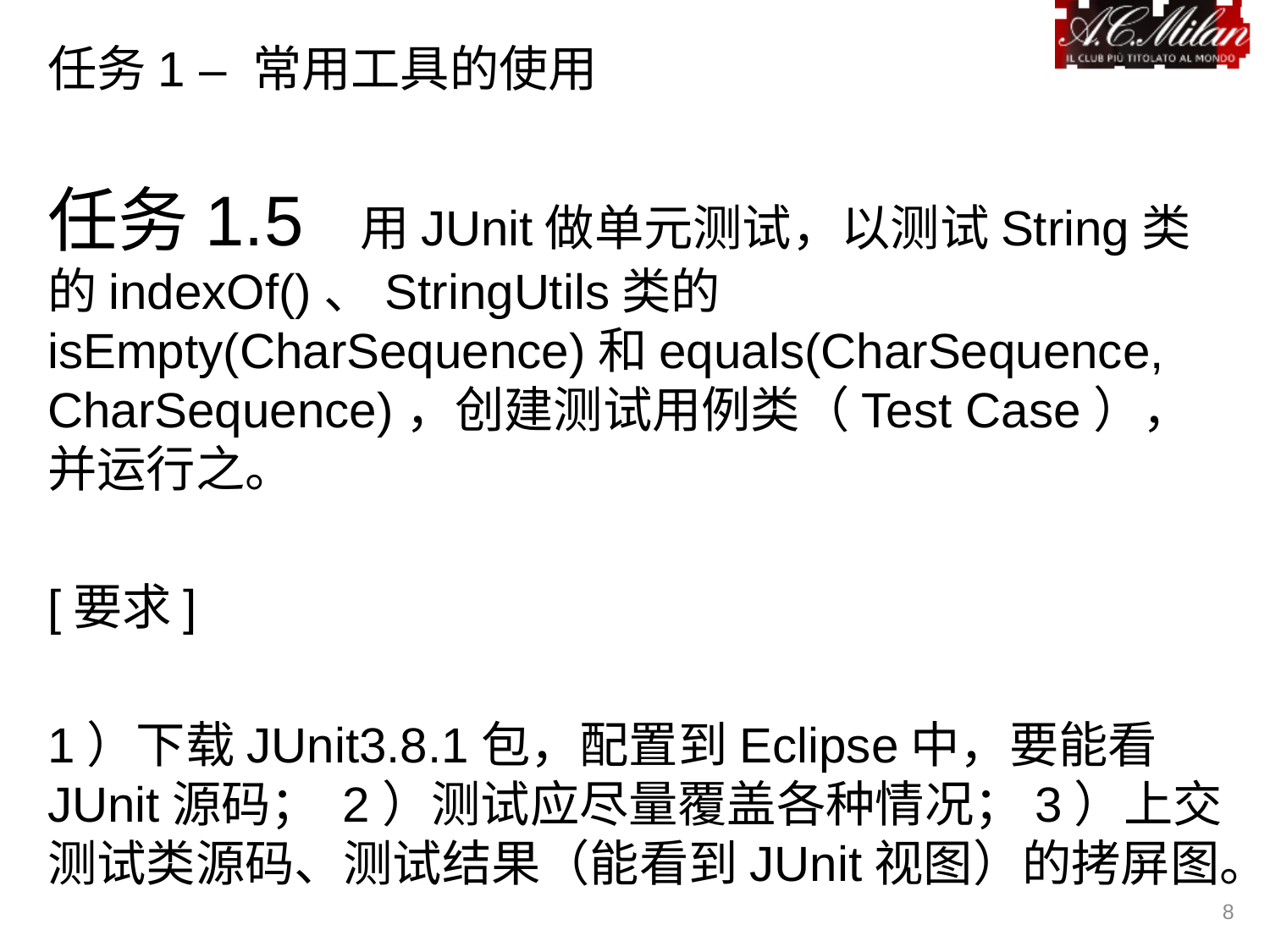

# 任务1 – 常用工具的使用
任务1.5  用JUnit做单元测试，以测试String类的indexOf()、StringUtils类的isEmpty(CharSequence)和equals(CharSequence, CharSequence)，创建测试用例类（Test Case），并运行之。

[要求]

1）下载JUnit3.8.1包，配置到Eclipse中，要能看JUnit源码； 2）测试应尽量覆盖各种情况；3）上交测试类源码、测试结果（能看到JUnit视图）的拷屏图。
8